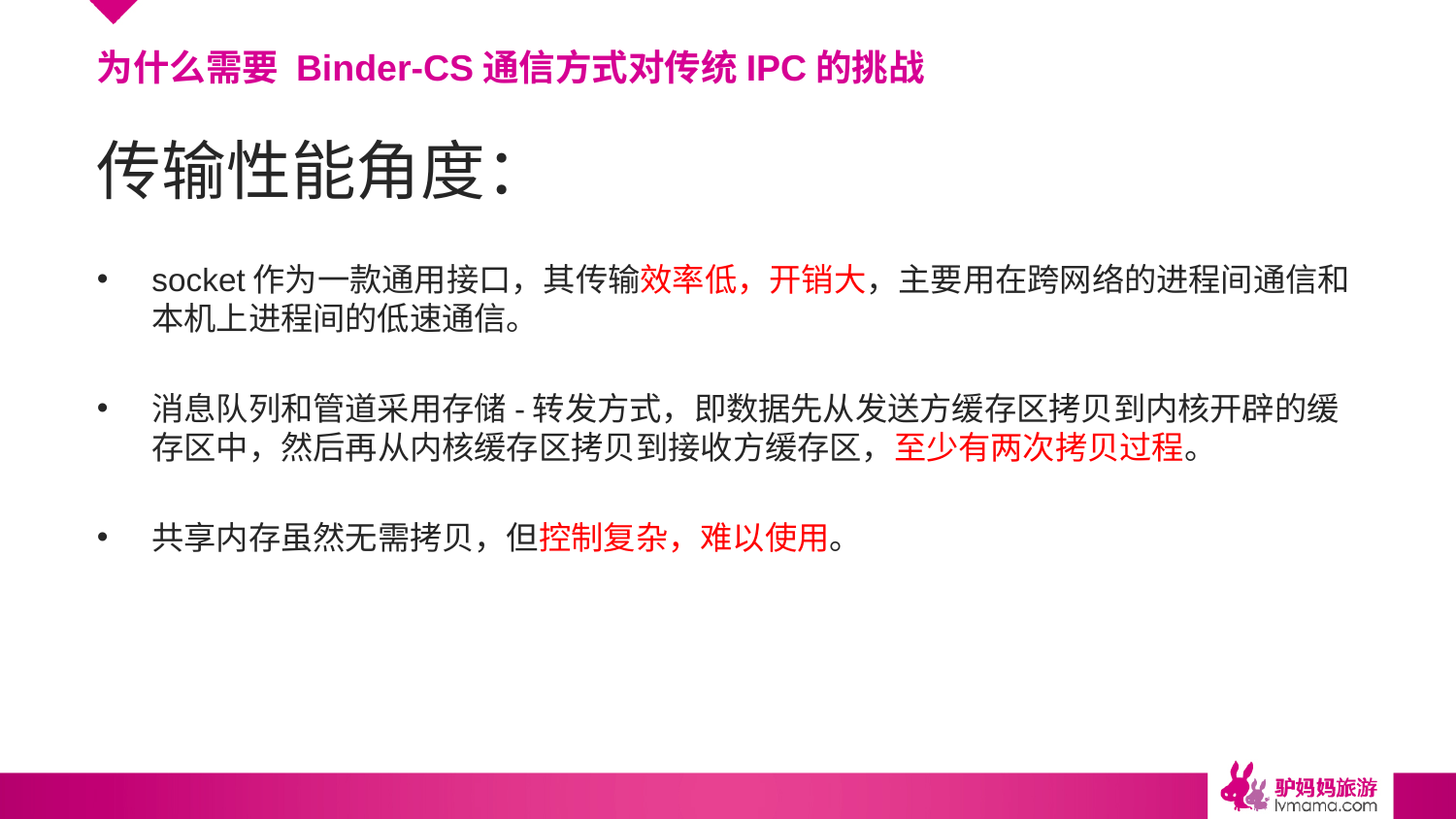

# 为什么需要 Binder-CS通信方式对传统IPC的挑战
传输性能角度：

socket作为一款通用接口，其传输效率低，开销大，主要用在跨网络的进程间通信和本机上进程间的低速通信。

消息队列和管道采用存储-转发方式，即数据先从发送方缓存区拷贝到内核开辟的缓存区中，然后再从内核缓存区拷贝到接收方缓存区，至少有两次拷贝过程。

共享内存虽然无需拷贝，但控制复杂，难以使用。